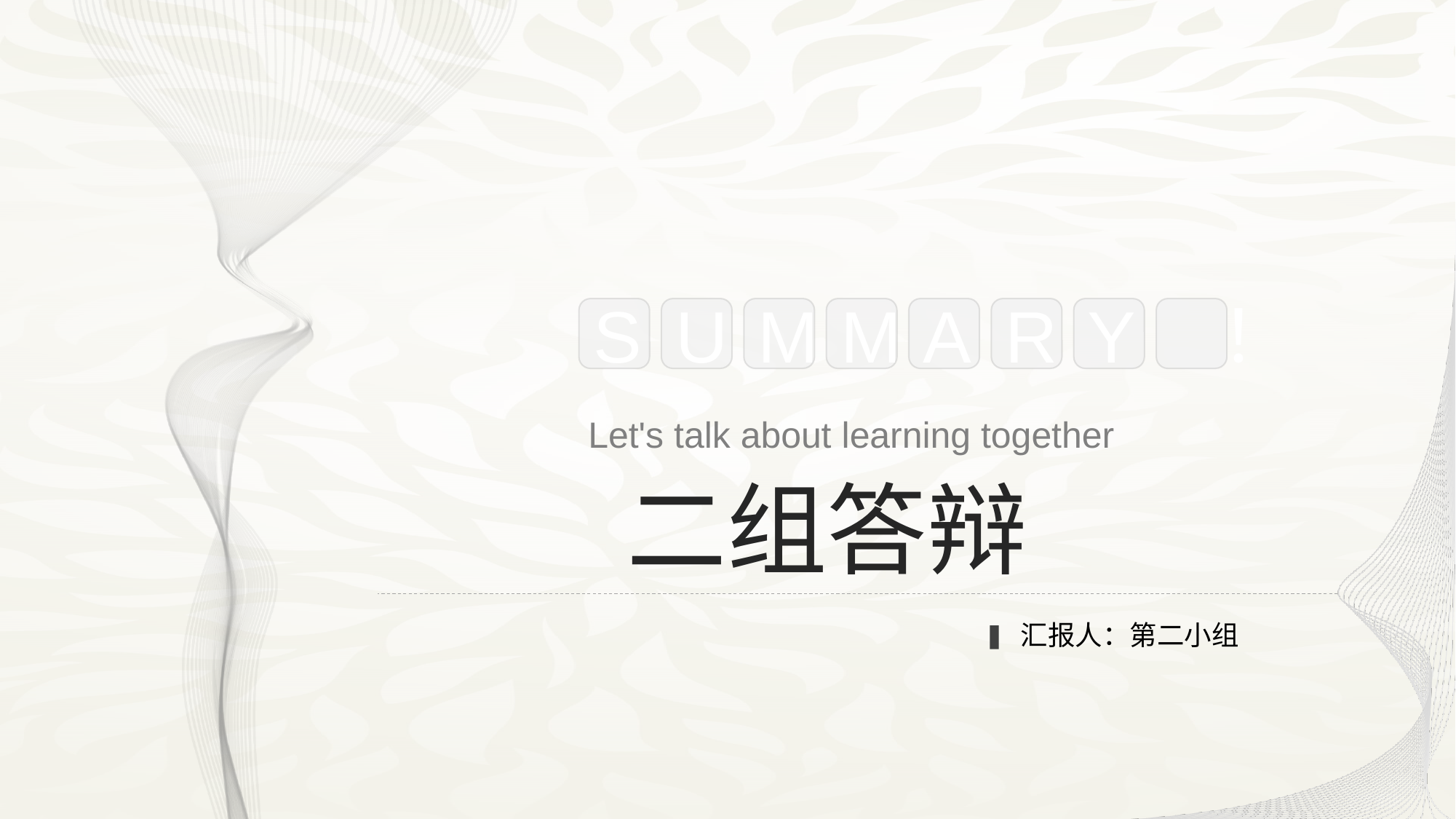

S
U
M
M
A
R
Y
  ！
Let's talk about learning together
二组答辩
汇报人：第二小组